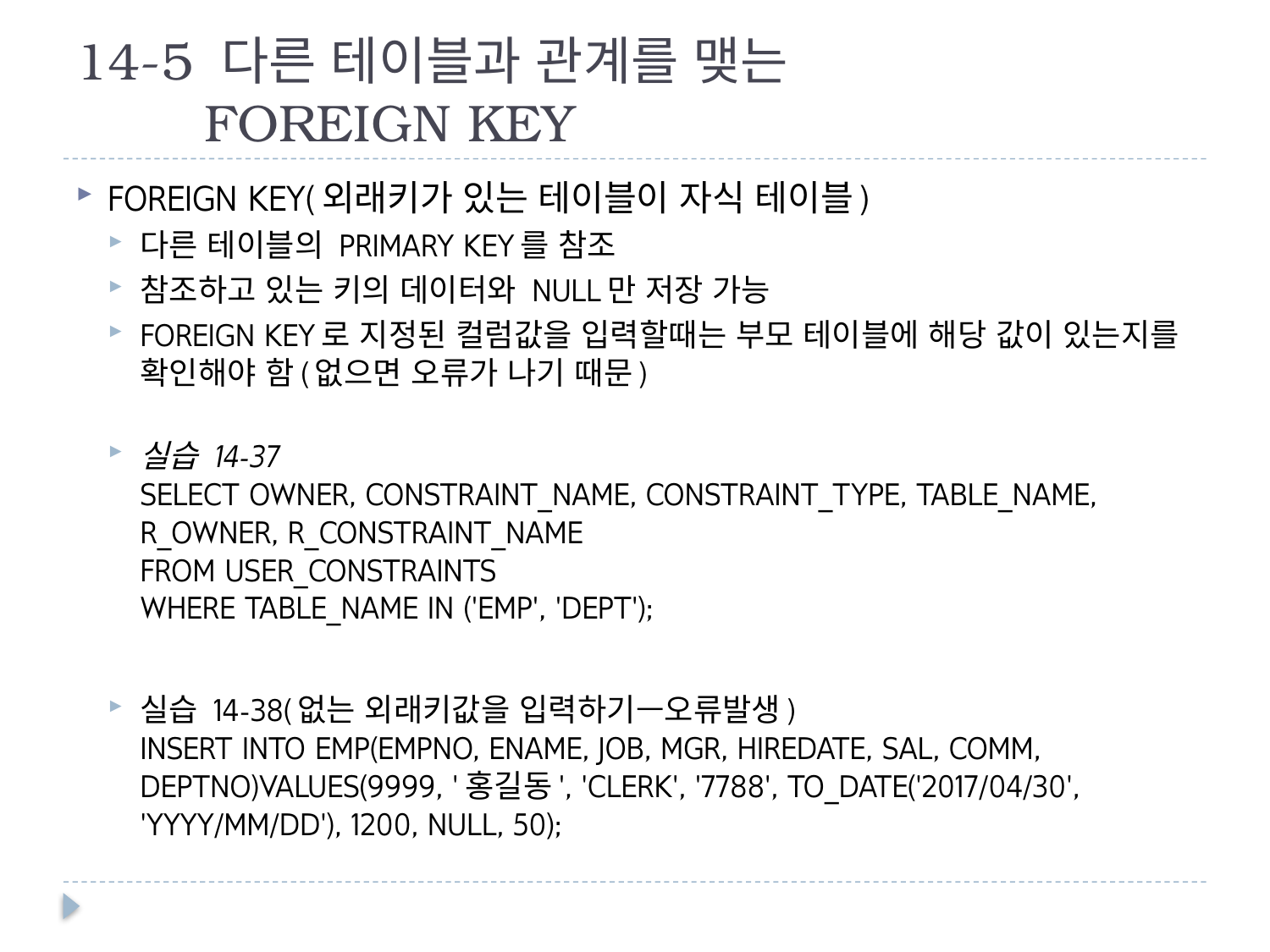

# 14-5 다른 테이블과 관계를 맺는 FOREIGN KEY
FOREIGN KEY(외래키가 있는 테이블이 자식 테이블)
다른 테이블의 PRIMARY KEY를 참조
참조하고 있는 키의 데이터와 NULL만 저장 가능
FOREIGN KEY로 지정된 컬럼값을 입력할때는 부모 테이블에 해당 값이 있는지를 확인해야 함(없으면 오류가 나기 때문)
실습 14-37
SELECT OWNER, CONSTRAINT_NAME, CONSTRAINT_TYPE, TABLE_NAME, R_OWNER, R_CONSTRAINT_NAME
FROM USER_CONSTRAINTS
WHERE TABLE_NAME IN ('EMP', 'DEPT');

실습 14-38(없는 외래키값을 입력하기—오류발생)
INSERT INTO EMP(EMPNO, ENAME, JOB, MGR, HIREDATE, SAL, COMM, DEPTNO)VALUES(9999, '홍길동', 'CLERK', '7788', TO_DATE('2017/04/30', 'YYYY/MM/DD'), 1200, NULL, 50);